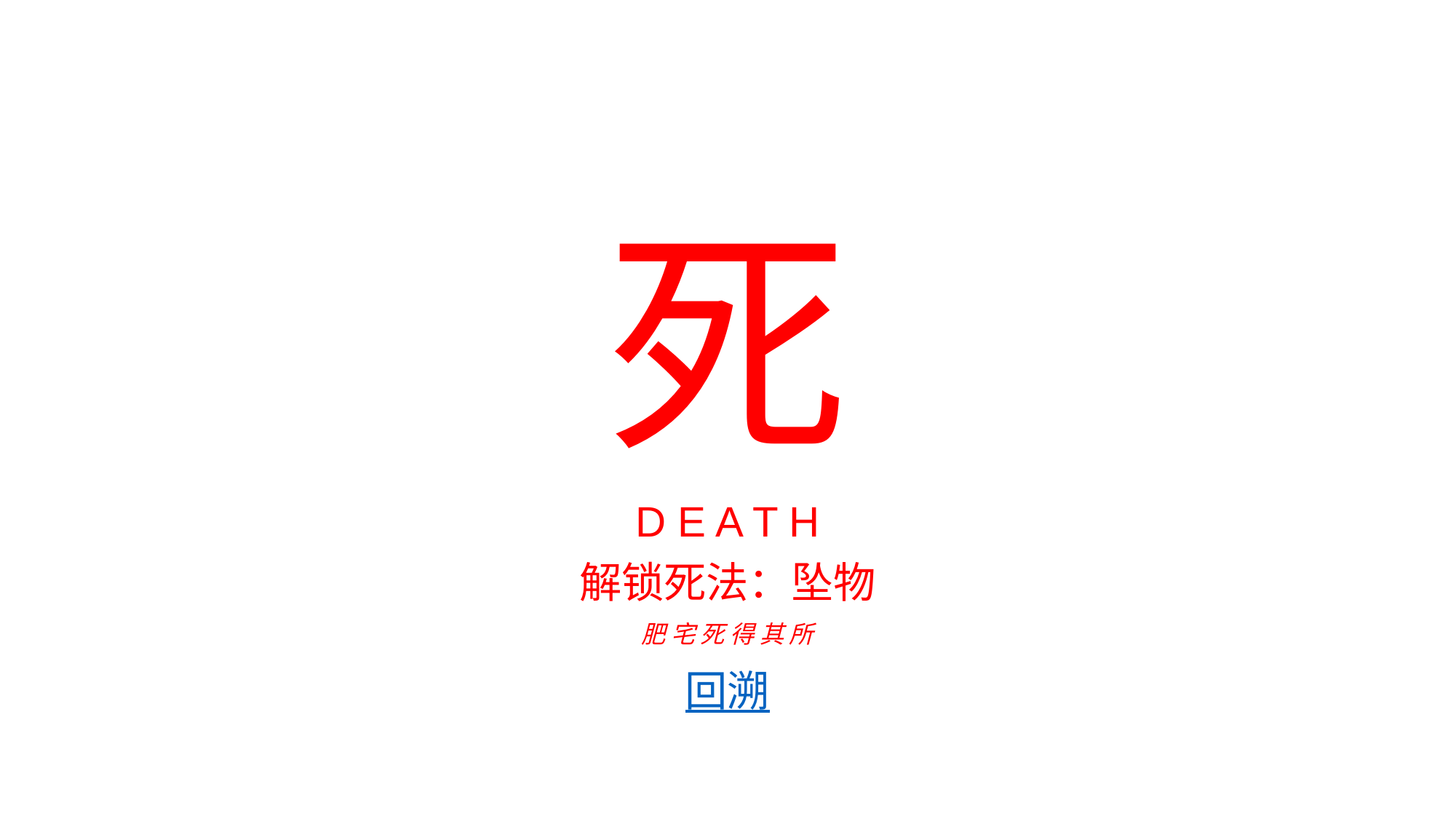

死
D E A T H
解锁死法：坠物
肥 宅 死 得 其 所
回溯